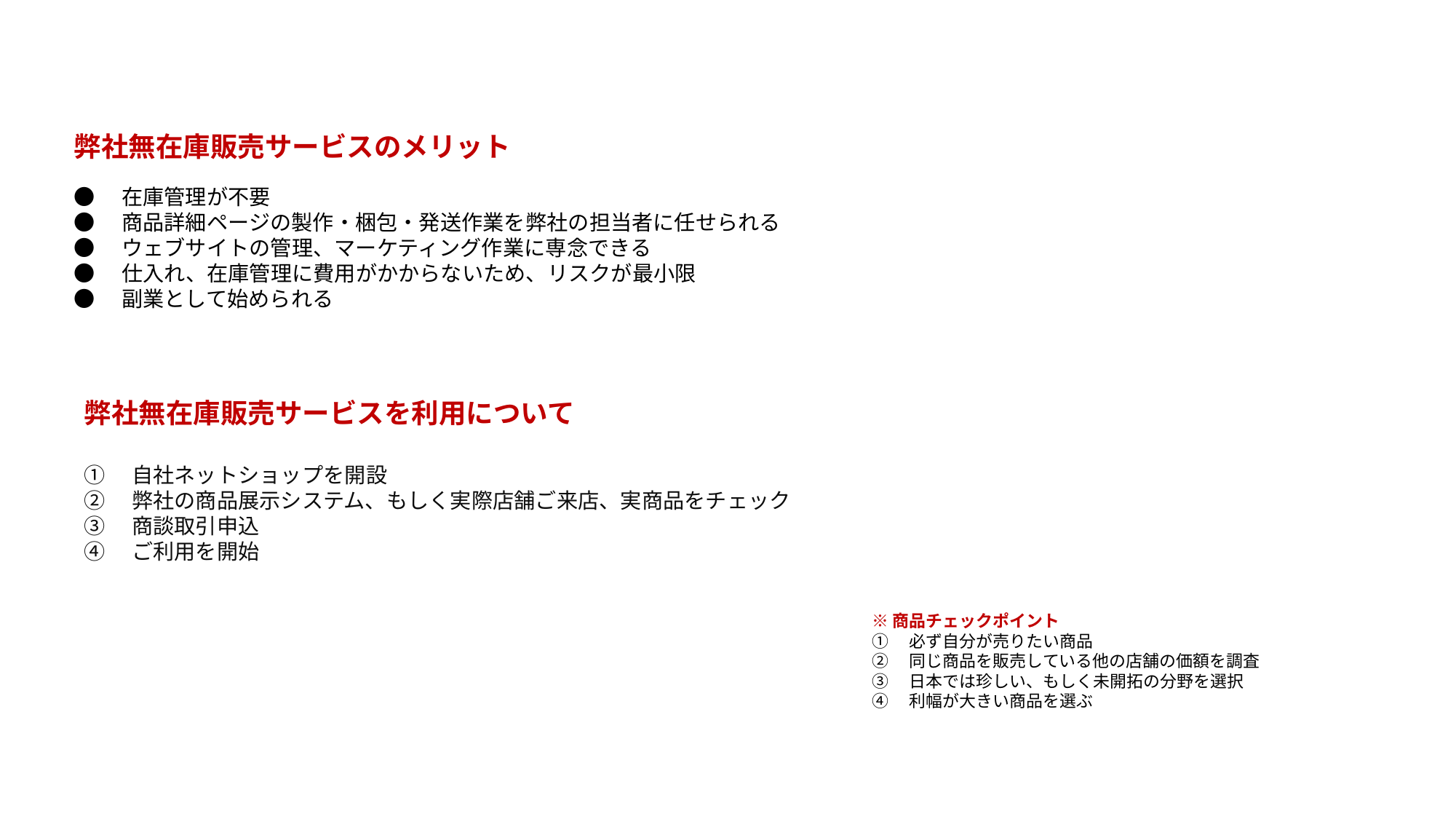

弊社無在庫販売サービスのメリット

●　在庫管理が不要
●　商品詳細ページの製作・梱包・発送作業を弊社の担当者に任せられる
●　ウェブサイトの管理、マーケティング作業に専念できる
●　仕入れ、在庫管理に費用がかからないため、リスクが最小限
●　副業として始められる
弊社無在庫販売サービスを利用について

①　自社ネットショップを開設
②　弊社の商品展示システム、もしく実際店舗ご来店、実商品をチェック
③　商談取引申込
④　ご利用を開始
※商品チェックポイント
①　必ず自分が売りたい商品
②　同じ商品を販売している他の店舗の価額を調査
③　日本では珍しい、もしく未開拓の分野を選択
④　利幅が大きい商品を選ぶ